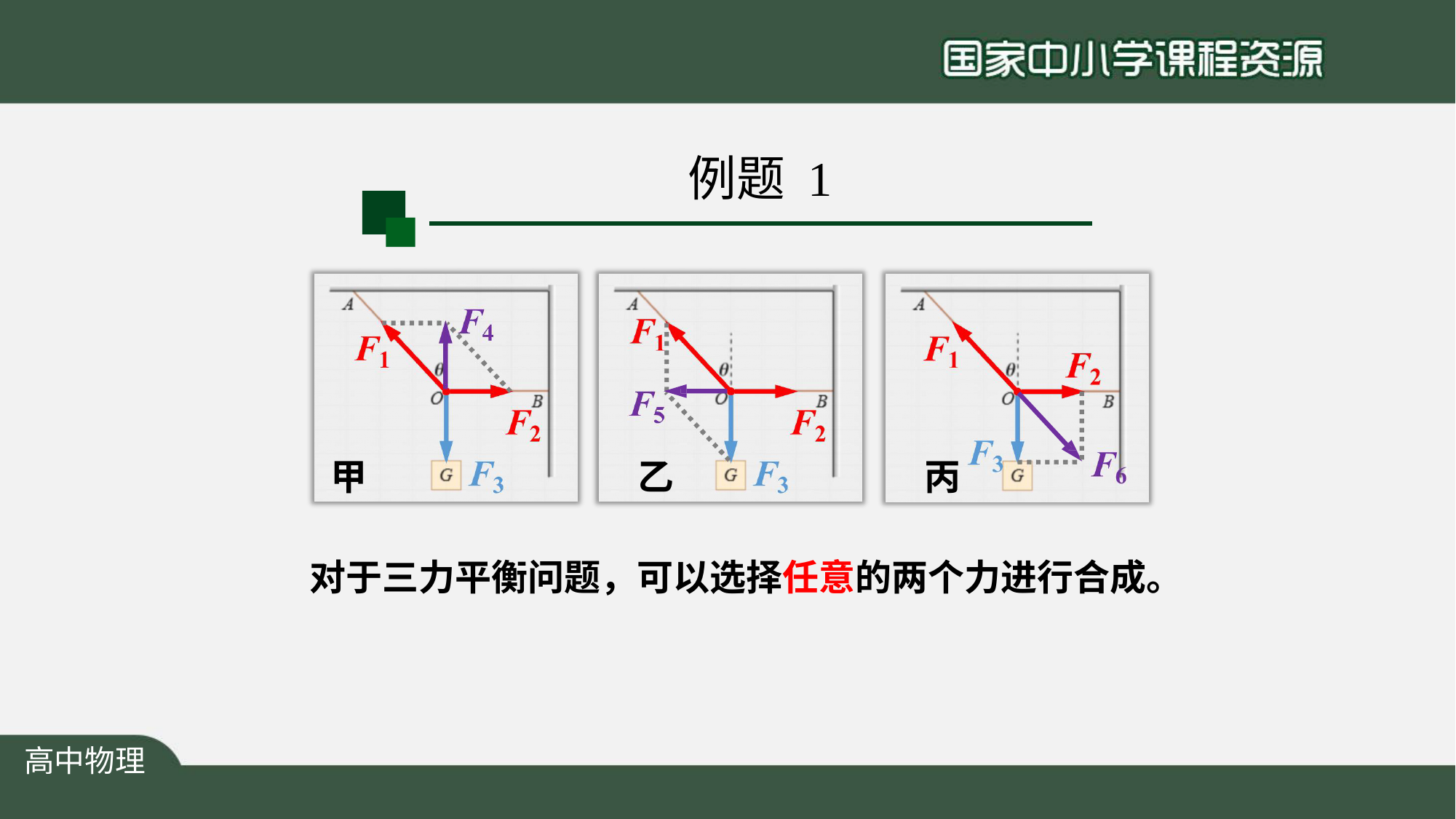

# 例题 1

甲	乙	丙

对于三力平衡问题，可以选择任意的两个力进行合成。

高中物理